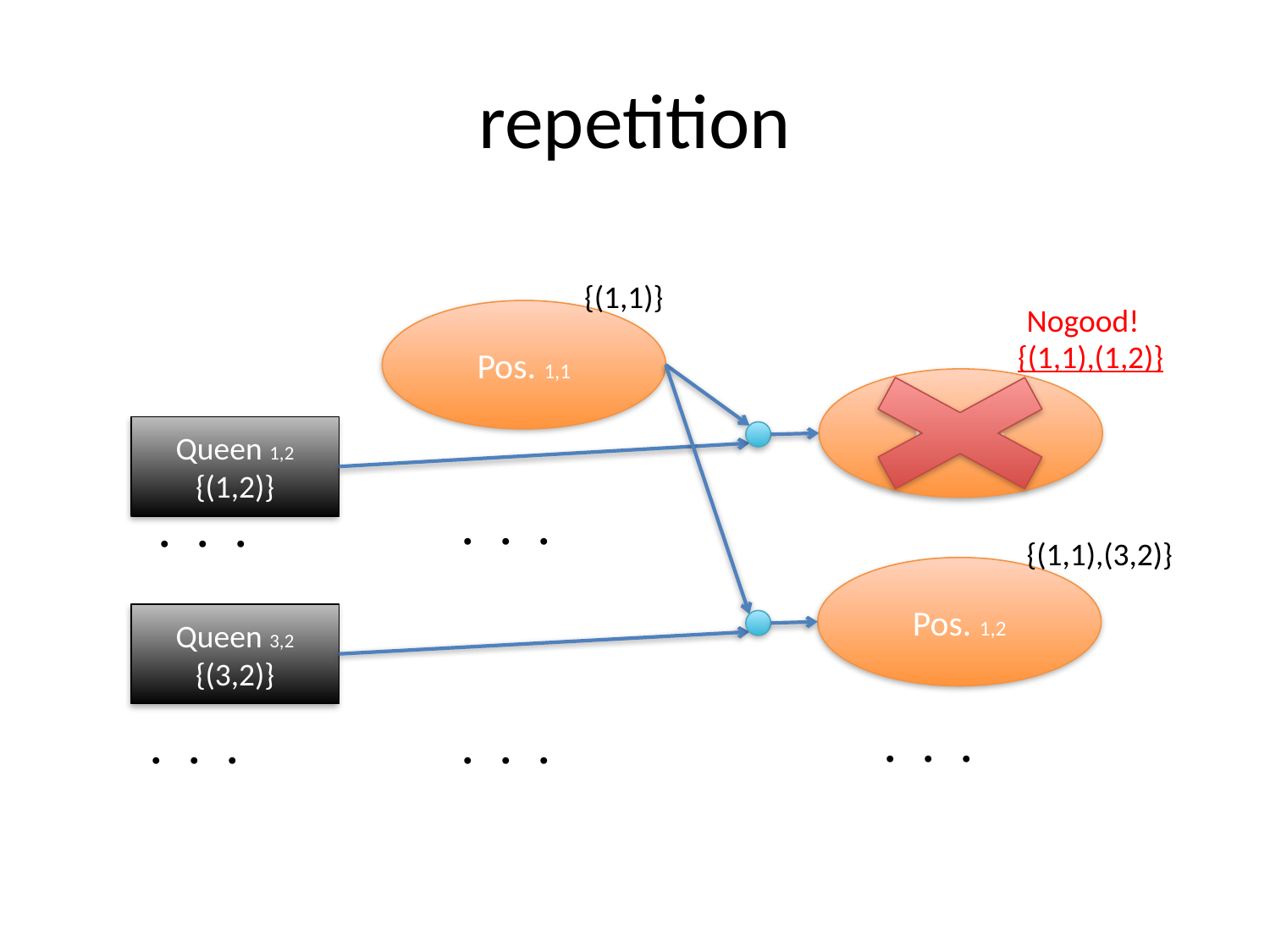

# repetition
{(1,1)}
Nogood!
Pos. 1,1
{(1,1),(1,2)}

Pos. 1,1
Queen 1,2
{(1,2)}

・・・
・・・
{(1,1),(3,2)}
Pos. 1,2
Queen 3,2
{(3,2)}

・・・
・・・
・・・